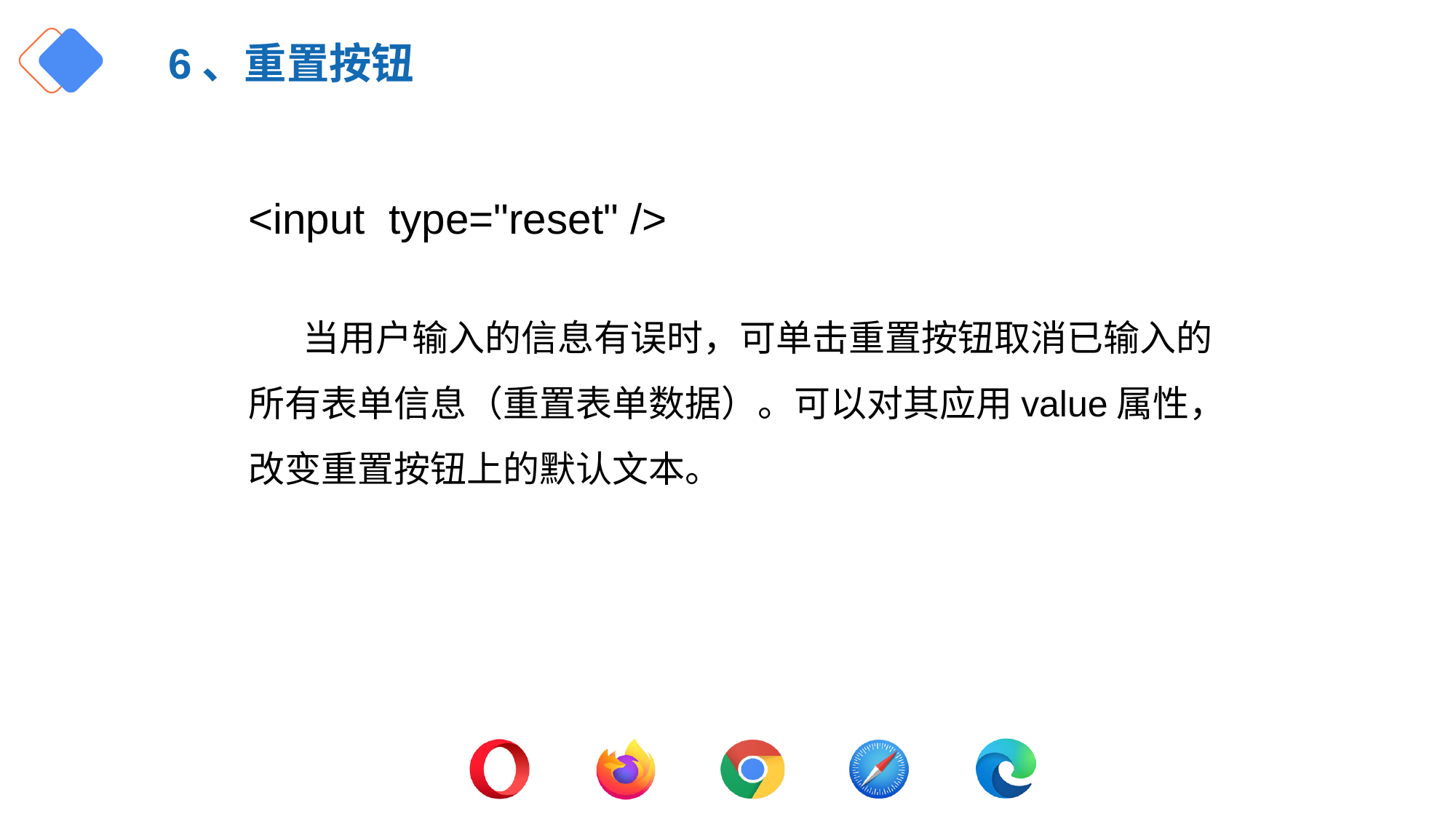

# 6、重置按钮
<input  type="reset" />

当用户输入的信息有误时，可单击重置按钮取消已输入的所有表单信息（重置表单数据）。可以对其应用value属性，改变重置按钮上的默认文本。